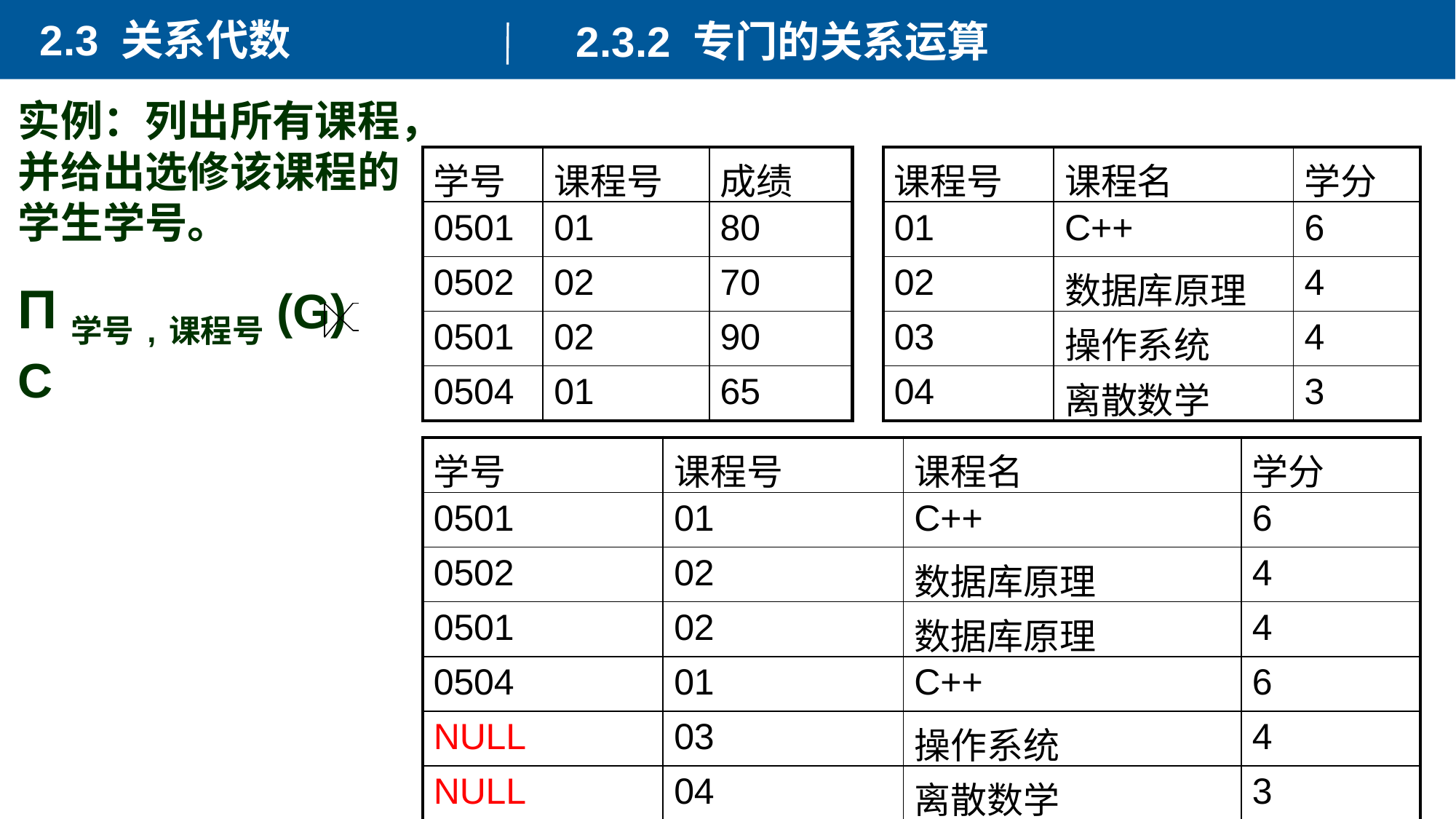

2.3 关系代数
2.3.2 专门的关系运算

实例：列出所有课程，并给出选修该课程的学生学号。
Π学号,课程号(G)   C
| 学号 | 课程号 | 成绩 |
| --- | --- | --- |
| 0501 | 01 | 80 |
| 0502 | 02 | 70 |
| 0501 | 02 | 90 |
| 0504 | 01 | 65 |
| 课程号 | 课程名 | 学分 |
| --- | --- | --- |
| 01 | C++ | 6 |
| 02 | 数据库原理 | 4 |
| 03 | 操作系统 | 4 |
| 04 | 离散数学 | 3 |
| 学号 | 课程号 | 课程名 | 学分 |
| --- | --- | --- | --- |
| 0501 | 01 | C++ | 6 |
| 0502 | 02 | 数据库原理 | 4 |
| 0501 | 02 | 数据库原理 | 4 |
| 0504 | 01 | C++ | 6 |
| NULL | 03 | 操作系统 | 4 |
| NULL | 04 | 离散数学 | 3 |